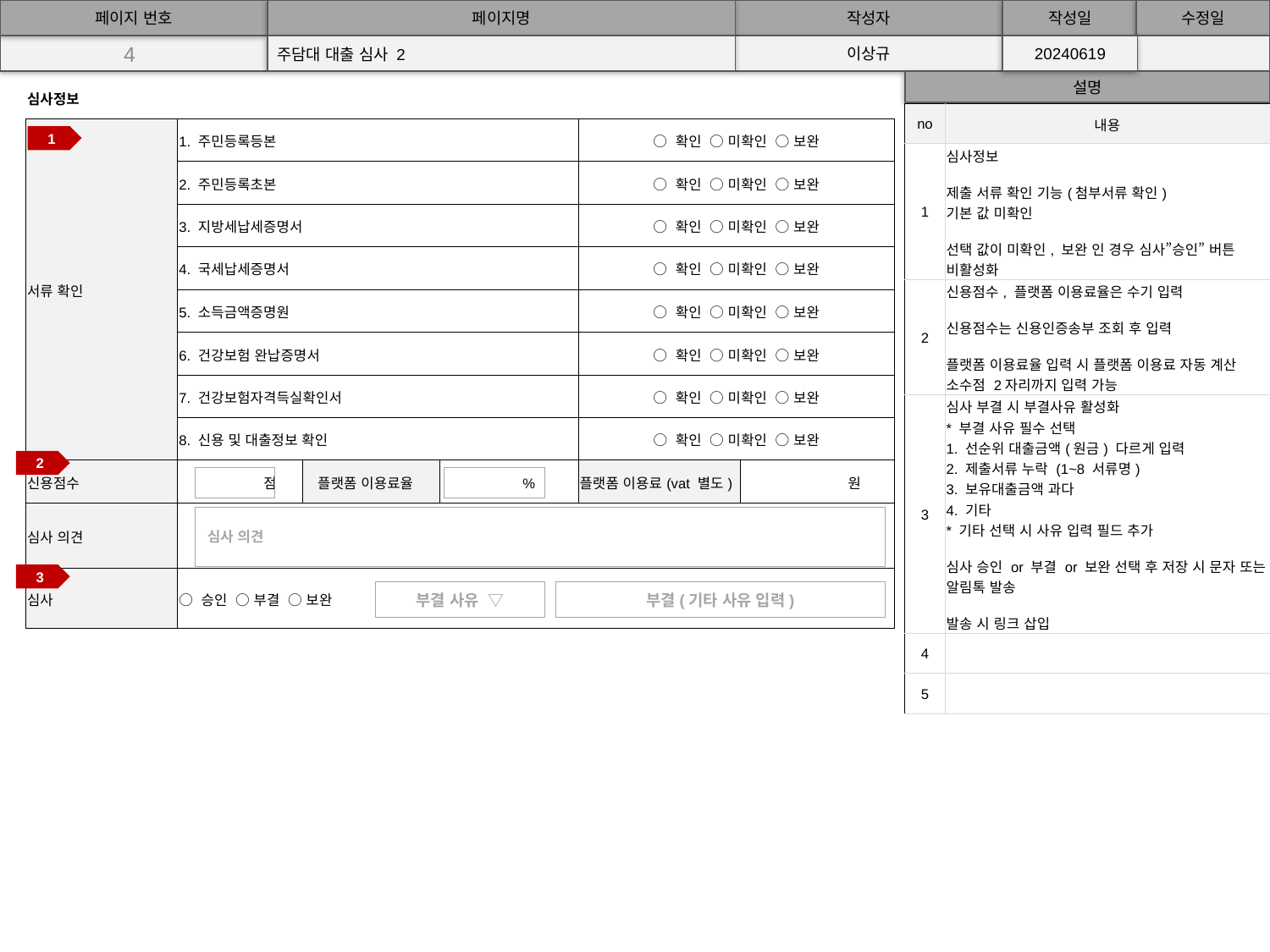

페이지 번호
페이지명
작성자
작성일
수정일

이상규

4
20240619
주담대 대출 심사 2
설명
| 심사정보 |  |  |  |  |  |
| --- | --- | --- | --- | --- | --- |
| 서류 확인 | 1. 주민등록등본 |  |  | ○ 확인 ○ 미확인 ○ 보완 |  |
|  | 2. 주민등록초본 |  |  | ○ 확인 ○ 미확인 ○ 보완 |  |
|  | 3. 지방세납세증명서 |  |  | ○ 확인 ○ 미확인 ○ 보완 |  |
|  | 4. 국세납세증명서 |  |  | ○ 확인 ○ 미확인 ○ 보완 |  |
|  | 5. 소득금액증명원 |  |  | ○ 확인 ○ 미확인 ○ 보완 |  |
|  | 6. 건강보험 완납증명서 |  |  | ○ 확인 ○ 미확인 ○ 보완 |  |
|  | 7. 건강보험자격득실확인서 |  |  | ○ 확인 ○ 미확인 ○ 보완 |  |
|  | 8. 신용 및 대출정보 확인 |  |  | ○ 확인 ○ 미확인 ○ 보완 |  |
| 신용점수 | 점 | 플랫폼 이용료율 | % | 플랫폼 이용료(vat 별도) | 원 |
| 심사 의견 |  |  |  |  |  |
| 심사 | ○ 승인 ○ 부결 ○ 보완 |  |  |  |  |
| no | 내용 |
| --- | --- |
| 1 | 심사정보 제출 서류 확인 기능(첨부서류 확인) 기본 값 미확인 선택 값이 미확인, 보완 인 경우 심사”승인” 버튼 비활성화 |
| 2 | 신용점수, 플랫폼 이용료율은 수기 입력 신용점수는 신용인증송부 조회 후 입력 플랫폼 이용료율 입력 시 플랫폼 이용료 자동 계산 소수점 2자리까지 입력 가능 |
| 3 | 심사 부결 시 부결사유 활성화 \* 부결 사유 필수 선택 1. 선순위 대출금액(원금) 다르게 입력 2. 제출서류 누락 (1~8 서류명) 3. 보유대출금액 과다 4. 기타 \* 기타 선택 시 사유 입력 필드 추가 심사 승인 or 부결 or 보완 선택 후 저장 시 문자 또는 알림톡 발송 발송 시 링크 삽입 |
| 4 |  |
| 5 |  |
1
2

심사 의견
3
부결 사유  ▽
부결(기타 사유 입력)